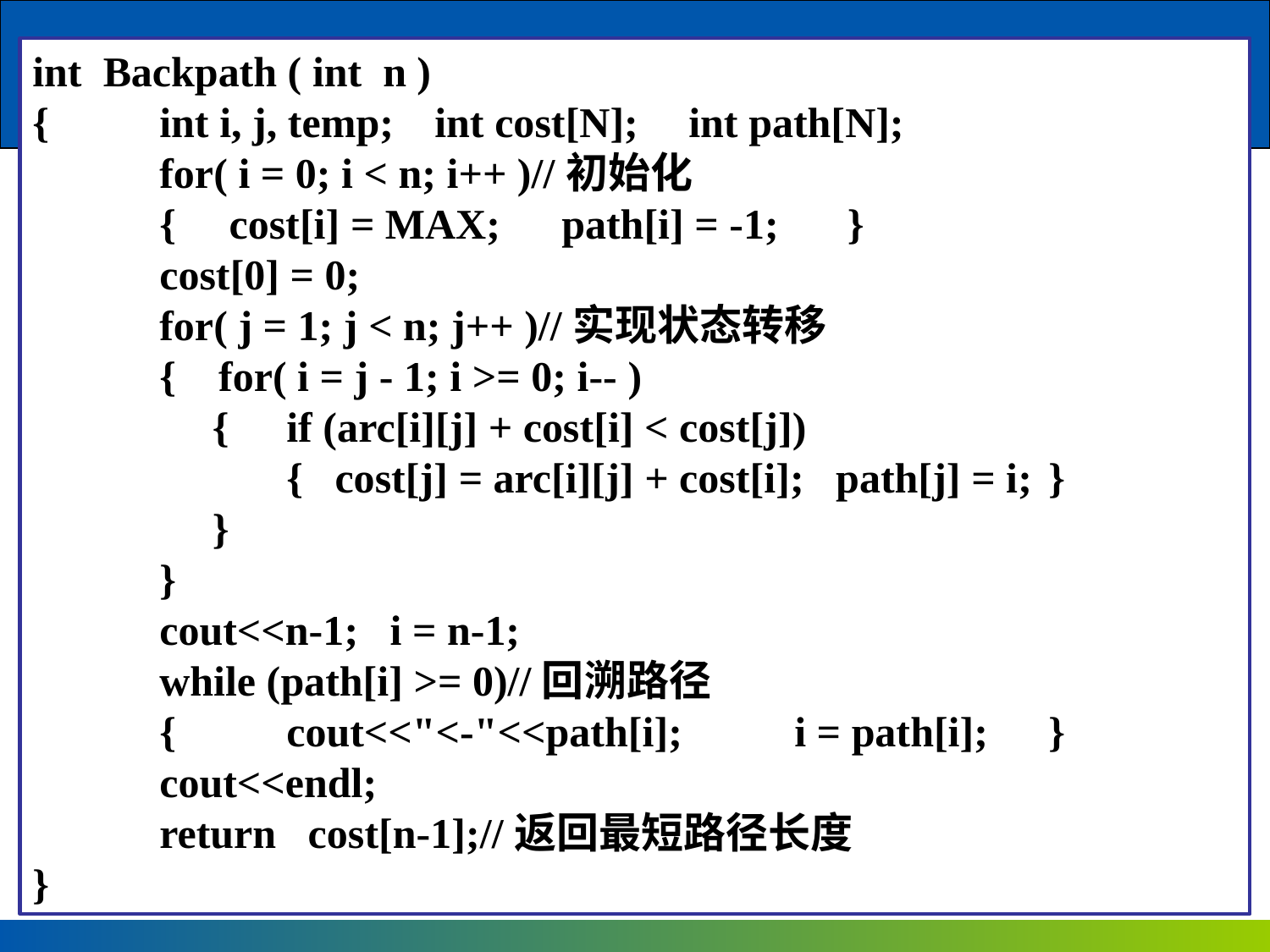

int  Backpath ( int  n )
{	int i, j, temp;	  int cost[N];	  int path[N];
	for( i = 0; i < n; i++ )//初始化
	{     cost[i] = MAX;	  path[i] = -1;	     }
	cost[0] = 0;
	for( j = 1; j < n; j++ )//实现状态转移
	{    for( i = j - 1; i >= 0; i-- )
	     {	if (arc[i][j] + cost[i] < cost[j])
		{   cost[j] = arc[i][j] + cost[i];   path[j] = i;	}
	     }
	}
	cout<<n-1;   i = n-1;
	while (path[i] >= 0)//回溯路径
	{	cout<<"<-"<<path[i];	i = path[i];	}
	cout<<endl;
	return   cost[n-1];//返回最短路径长度
}